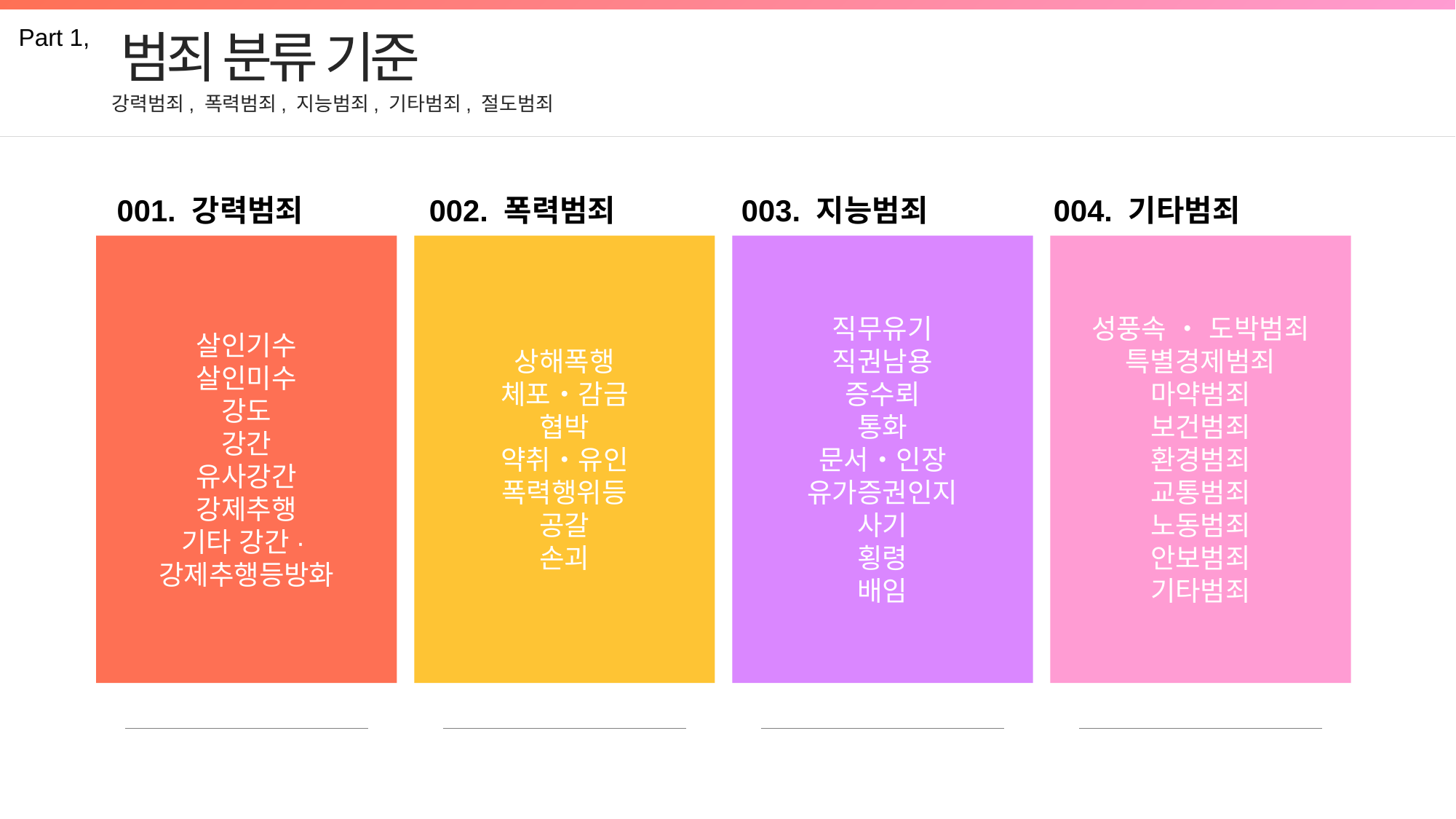

Part 1,
범죄 분류 기준
강력범죄, 폭력범죄, 지능범죄, 기타범죄, 절도범죄
001. 강력범죄
002. 폭력범죄
003. 지능범죄
004. 기타범죄
살인기수
살인미수
강도
강간
유사강간
강제추행
기타 강간·강제추행등방화
상해폭행
체포・감금
협박
약취・유인
폭력행위등
공갈
손괴
직무유기
직권남용
증수뢰
통화
문서・인장
유가증권인지
사기
횡령
배임
성풍속 ・ 도박범죄
특별경제범죄
마약범죄
보건범죄
환경범죄
교통범죄
노동범죄
안보범죄
기타범죄